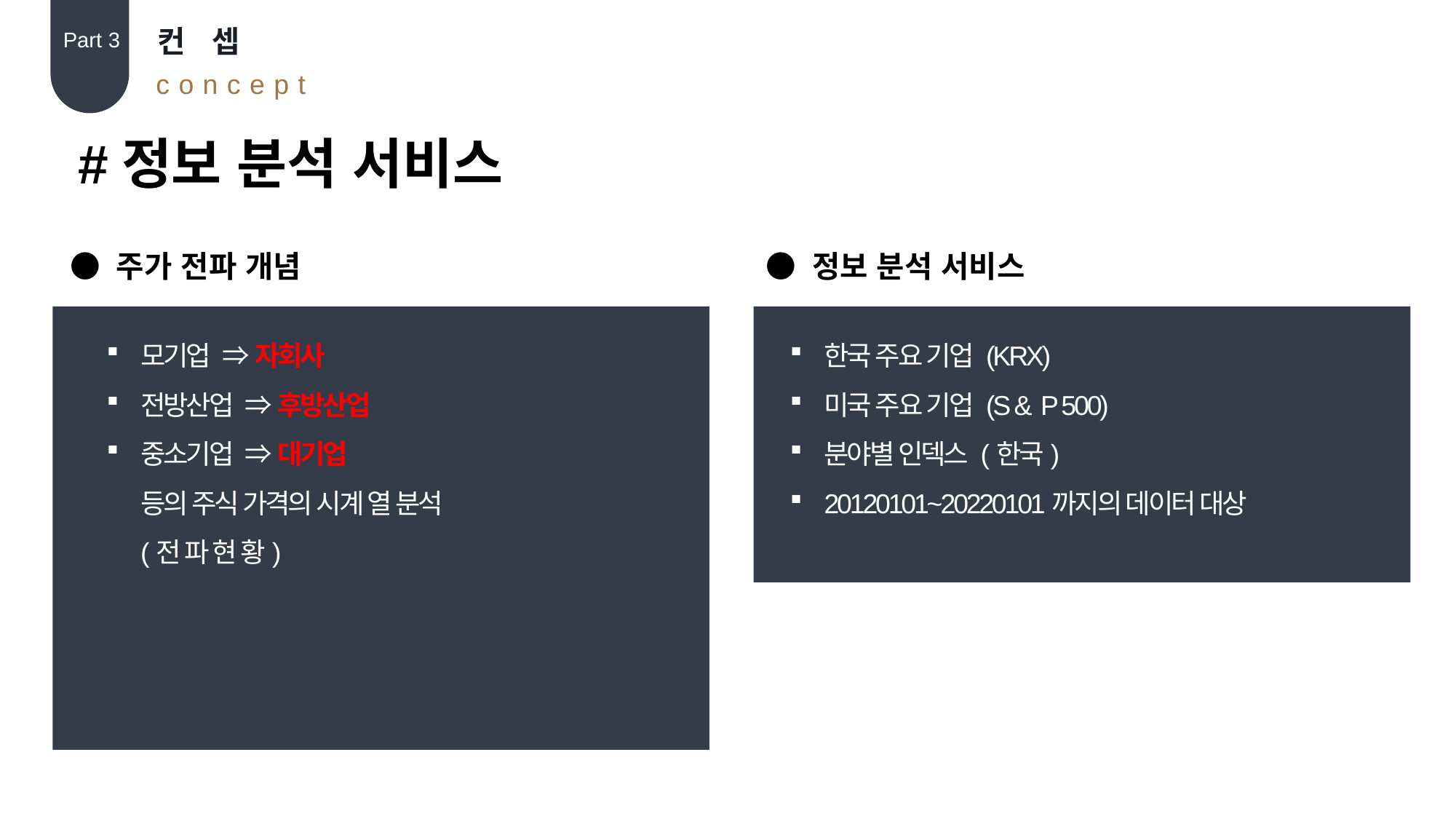

컨 셉
Part 3
concept

#정보 분석 서비스
● 주가 전파 개념
● 정보 분석 서비스

모기업  ⇒ 자회사
전방산업  ⇒ 후방산업
중소기업  ⇒ 대기업
	등의 주식 가격의 시계 열 분석
	(전 파 현 황)

한국 주요 기업 (KRX)
미국 주요 기업 (S &  P 500)
분야별 인덱스 (한국)
20120101~20220101까지의 데이터 대상